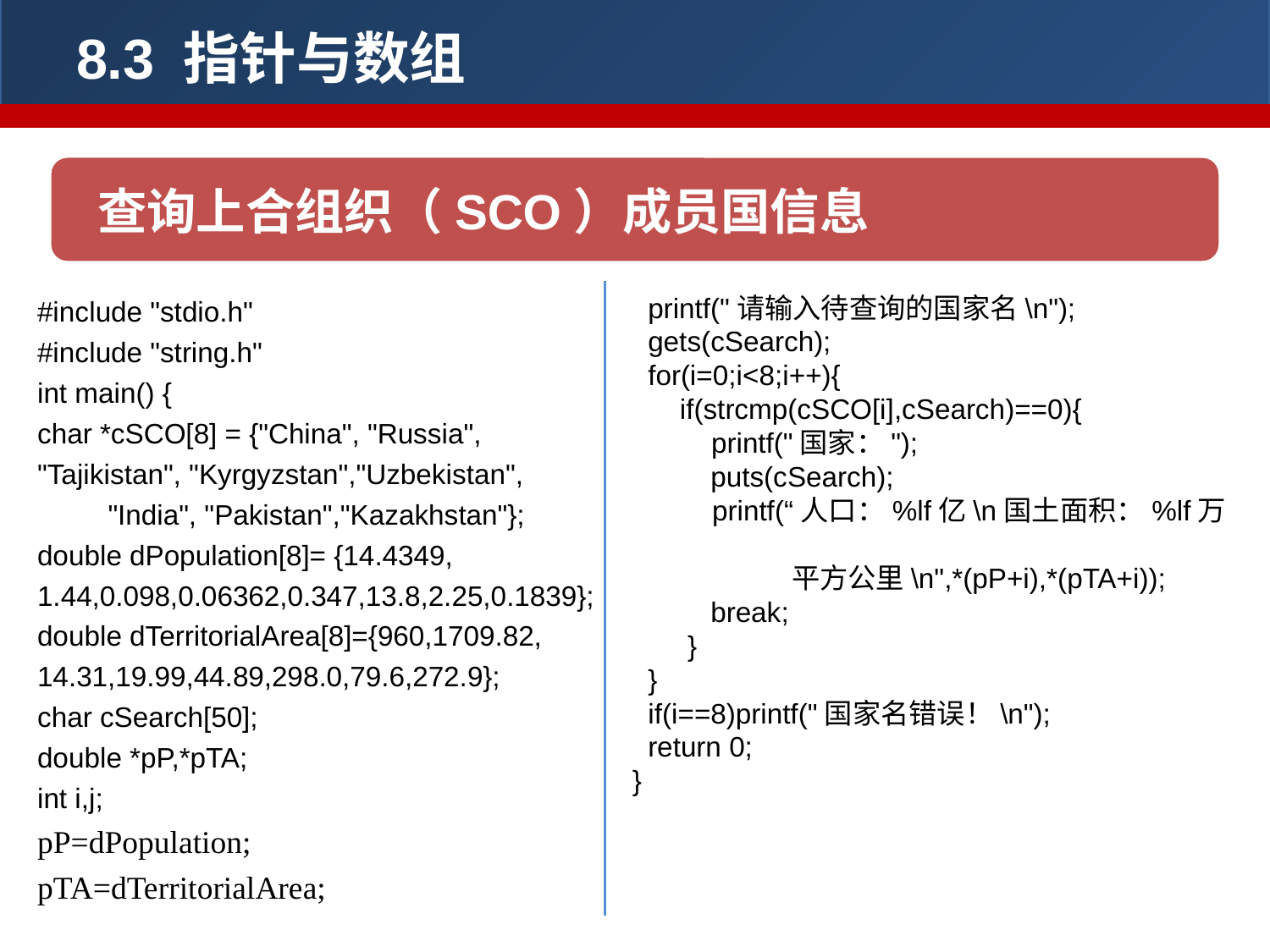

8.3 指针与数组
查询上合组织（SCO）成员国信息
#include "stdio.h"
#include "string.h"
int main() {
char *cSCO[8] = {"China", "Russia", "Tajikistan", "Kyrgyzstan","Uzbekistan",
         "India", "Pakistan","Kazakhstan"};
double dPopulation[8]= {14.4349, 1.44,0.098,0.06362,0.347,13.8,2.25,0.1839};
double dTerritorialArea[8]={960,1709.82, 14.31,19.99,44.89,298.0,79.6,272.9};
char cSearch[50];
double *pP,*pTA;
int i,j;
pP=dPopulation;
pTA=dTerritorialArea;
  printf("请输入待查询的国家名\n");
  gets(cSearch);
  for(i=0;i<8;i++){
	  if(strcmp(cSCO[i],cSearch)==0){
    	      printf("国家：");
          puts(cSearch);
          printf(“人口：%lf亿\n国土面积：%lf万
                        平方公里\n",*(pP+i),*(pTA+i));
          break;
	   }
  }
  if(i==8)printf("国家名错误！\n");
  return 0;
}